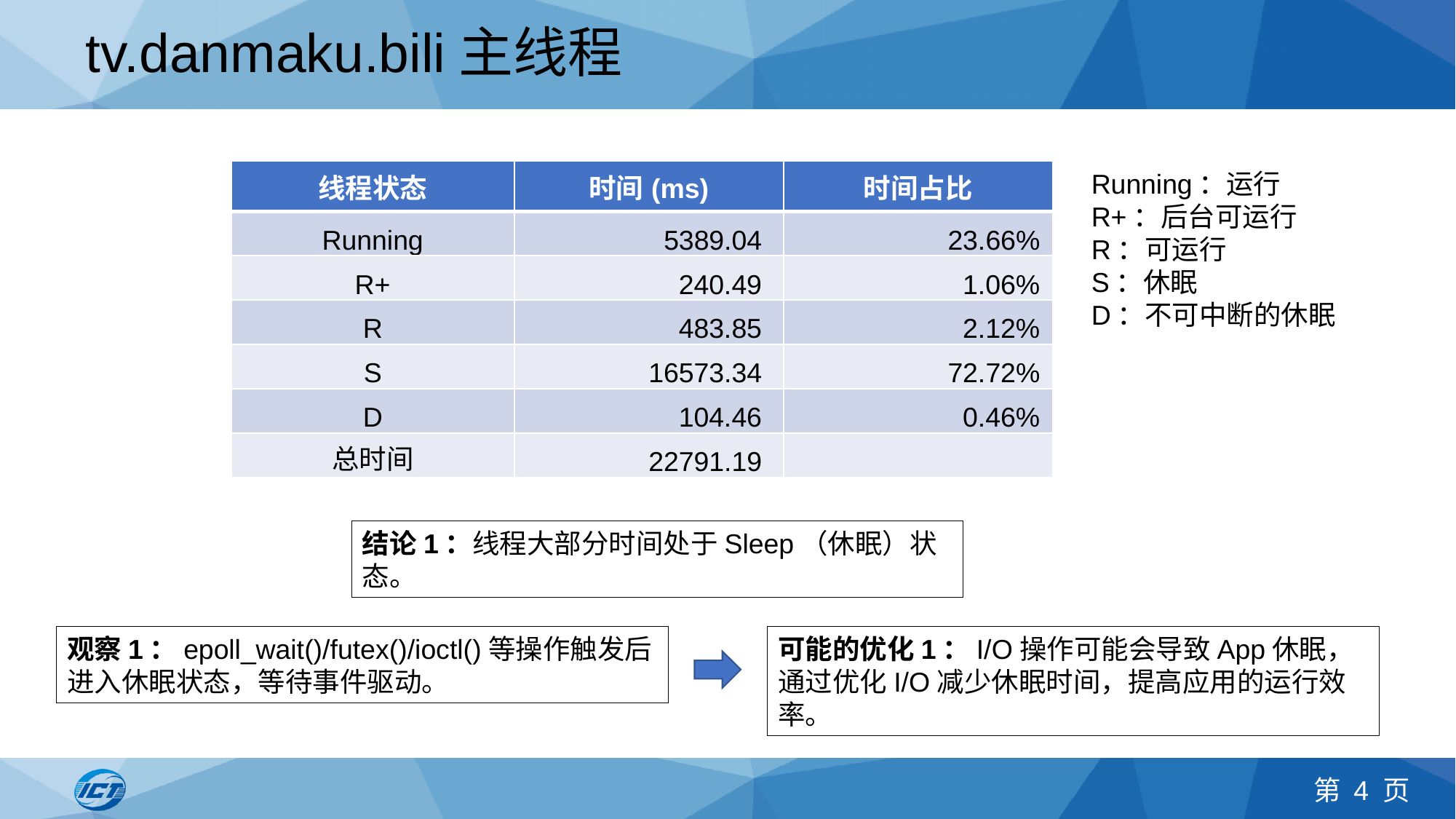

# tv.danmaku.bili主线程
| 线程状态 | 时间(ms) | 时间占比 |
| --- | --- | --- |
| Running | 5389.04 | 23.66% |
| R+ | 240.49 | 1.06% |
| R | 483.85 | 2.12% |
| S | 16573.34 | 72.72% |
| D | 104.46 | 0.46% |
| 总时间 | 22791.19 |  |
Running：运行
R+：后台可运行
R：可运行
S：休眠
D：不可中断的休眠
结论1：线程大部分时间处于Sleep（休眠）状态。
观察1：epoll_wait()/futex()/ioctl()等操作触发后进入休眠状态，等待事件驱动。
可能的优化1：I/O操作可能会导致App休眠，通过优化I/O减少休眠时间，提高应用的运行效率。

第 4 页